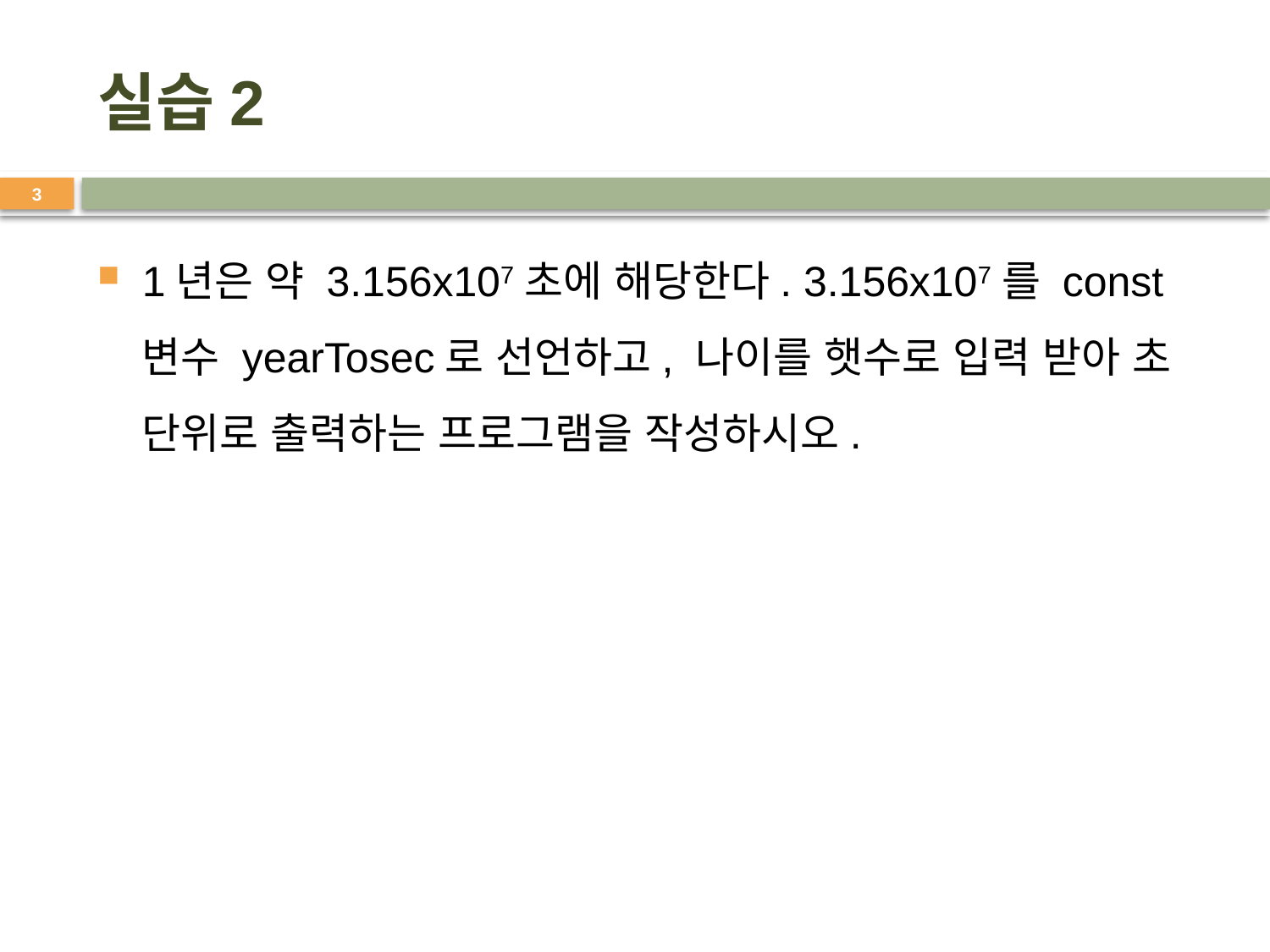

# 실습2
3
1년은 약 3.156x107초에 해당한다. 3.156x107를 const  변수 yearTosec로 선언하고, 나이를 햇수로 입력 받아 초 단위로 출력하는 프로그램을 작성하시오.